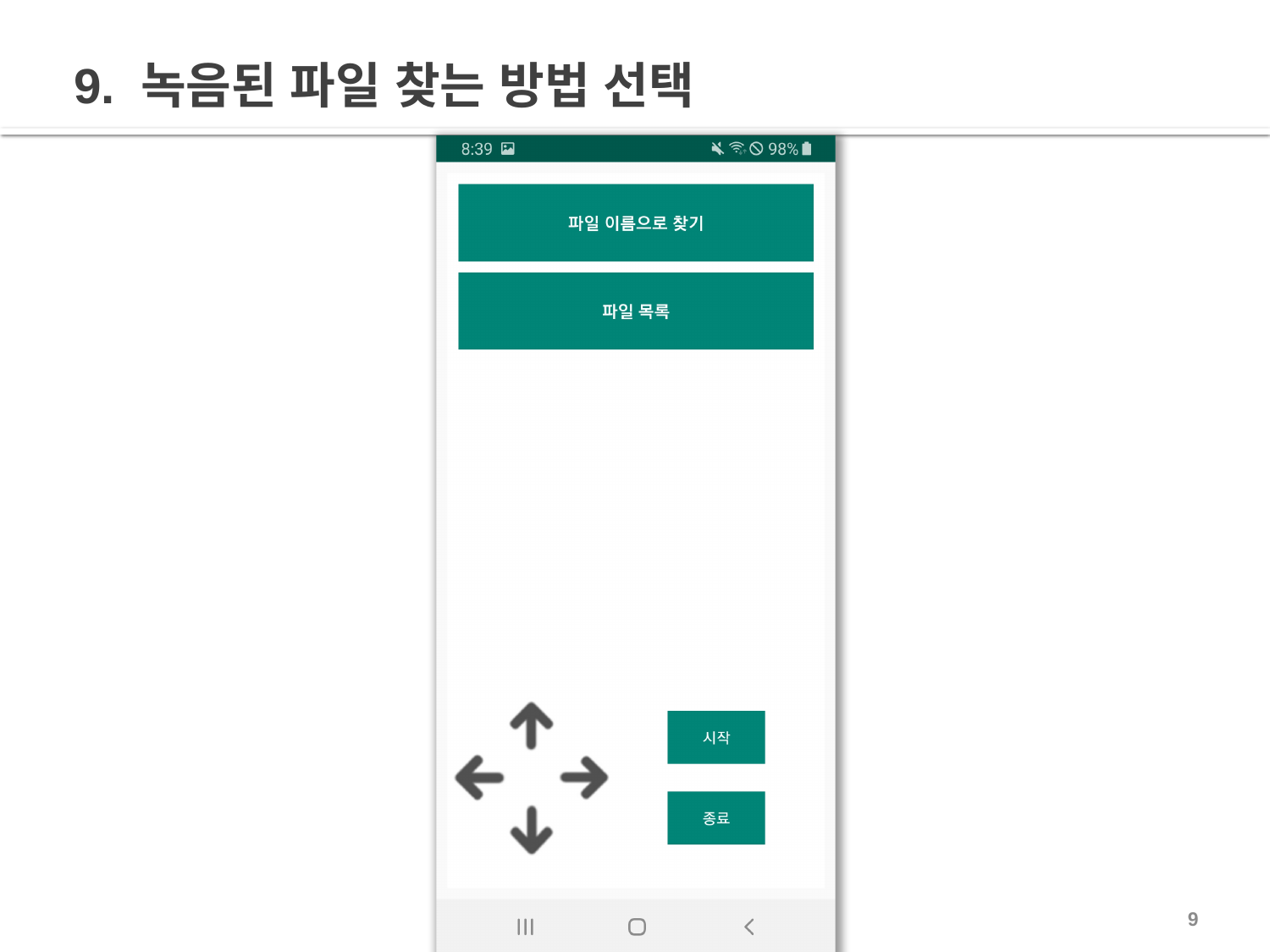

# 9. 녹음된 파일 찾는 방법 선택

9